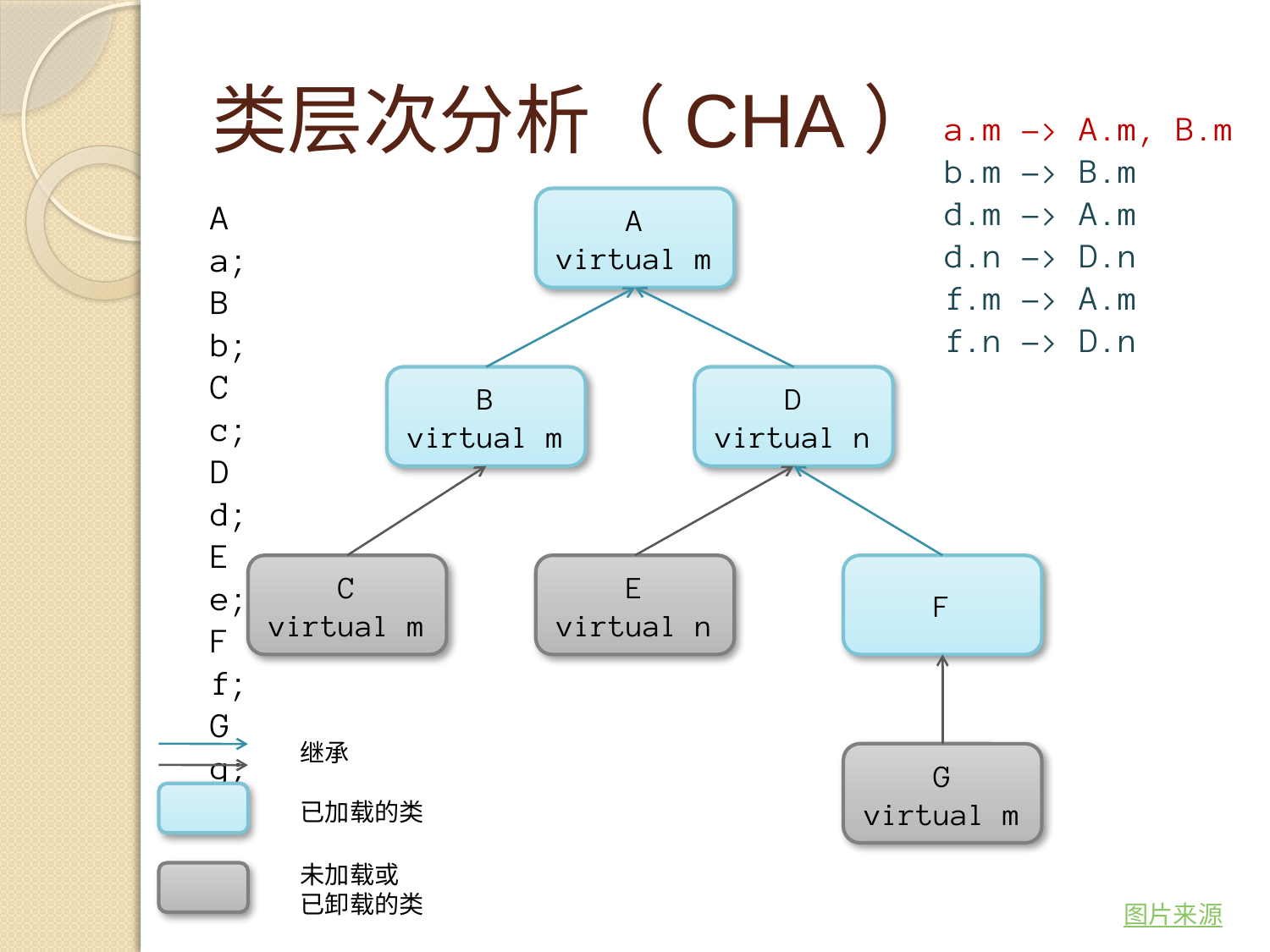

# 类层次分析（CHA）
a.m -> A.m, B.m
b.m -> B.m
d.m -> A.m
d.n -> D.n
f.m -> A.m
f.n -> D.n
A a;
B b;
C c;
D d;
E e;
F f;
G g;
A
virtual m
B
virtual m
D
virtual n
C
virtual m
E
virtual n
F
继承
G
virtual m

已加载的类
未加载或
已卸载的类

图片来源